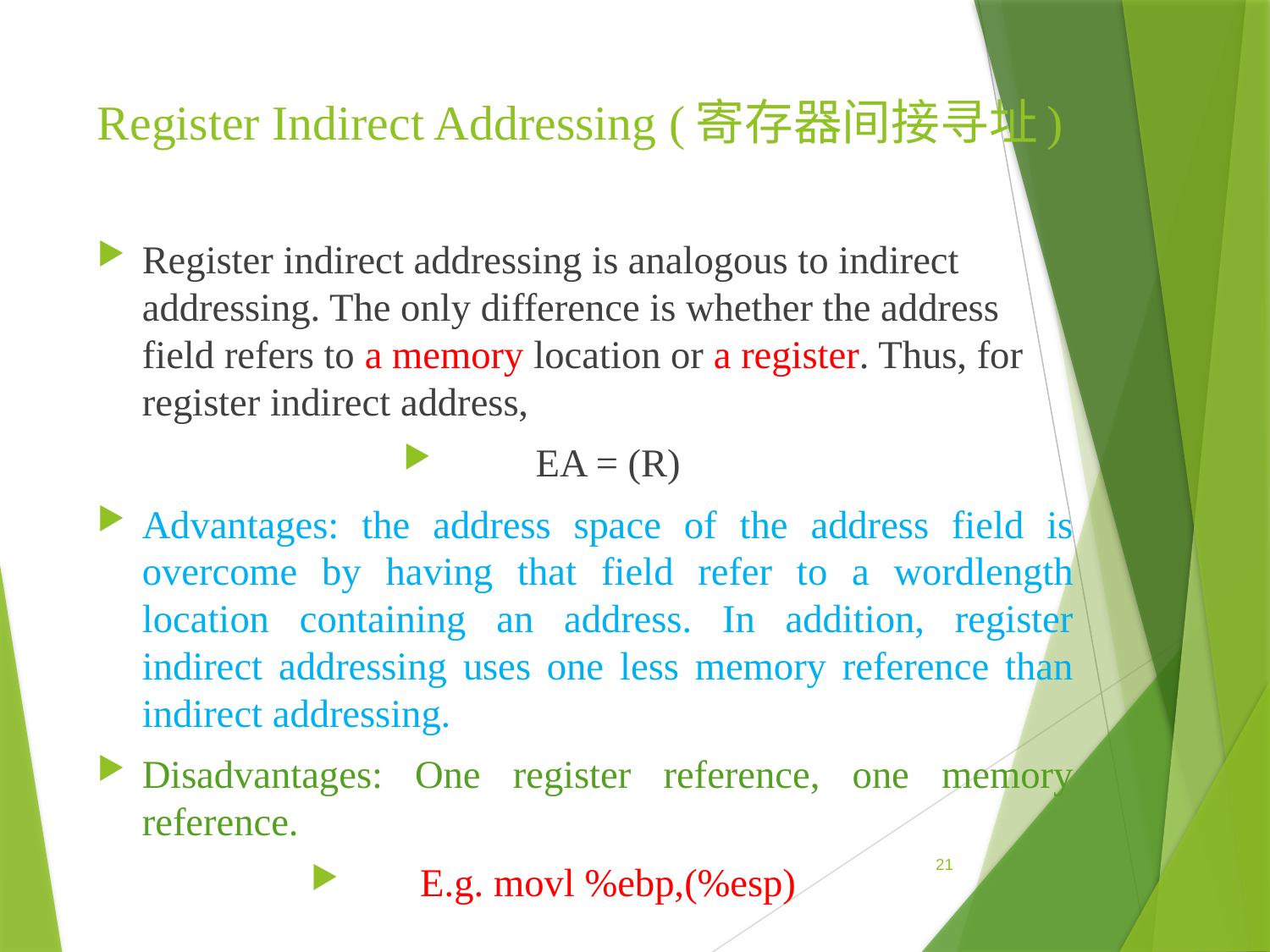

# Register Indirect Addressing (寄存器间接寻址)
Register indirect addressing is analogous to indirect addressing. The only difference is whether the address field refers to a memory location or a register. Thus, for register indirect address,
EA = (R)
Advantages: the address space of the address field is overcome by having that field refer to a wordlength location containing an address. In addition, register indirect addressing uses one less memory reference than indirect addressing.
Disadvantages: One register reference, one memory reference.
E.g. movl %ebp,(%esp)
21